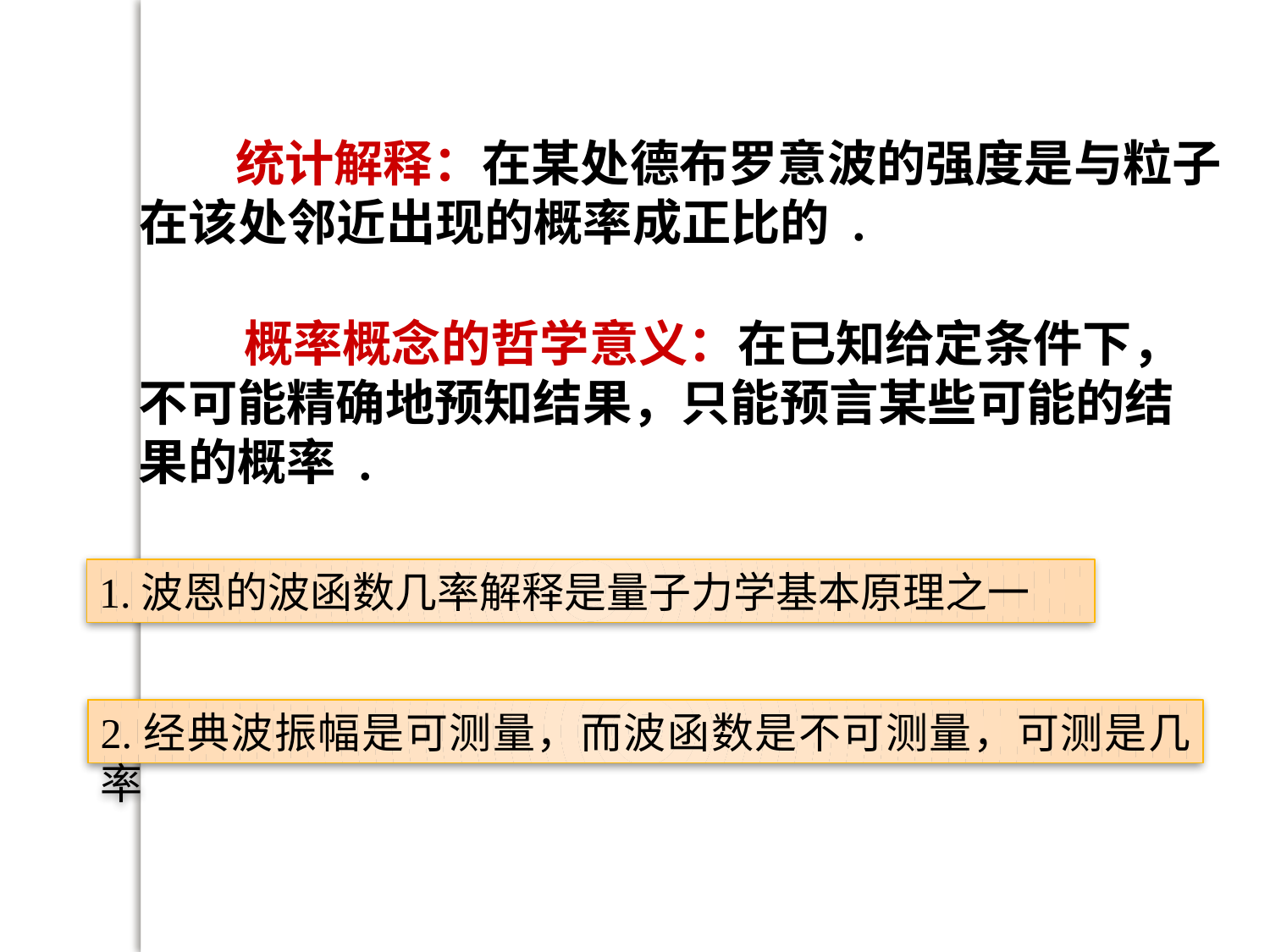

统计解释：在某处德布罗意波的强度是与粒子在该处邻近出现的概率成正比的 .
          概率概念的哲学意义：在已知给定条件下，不可能精确地预知结果，只能预言某些可能的结果的概率 .
1.波恩的波函数几率解释是量子力学基本原理之一
2.经典波振幅是可测量，而波函数是不可测量，可测是几率